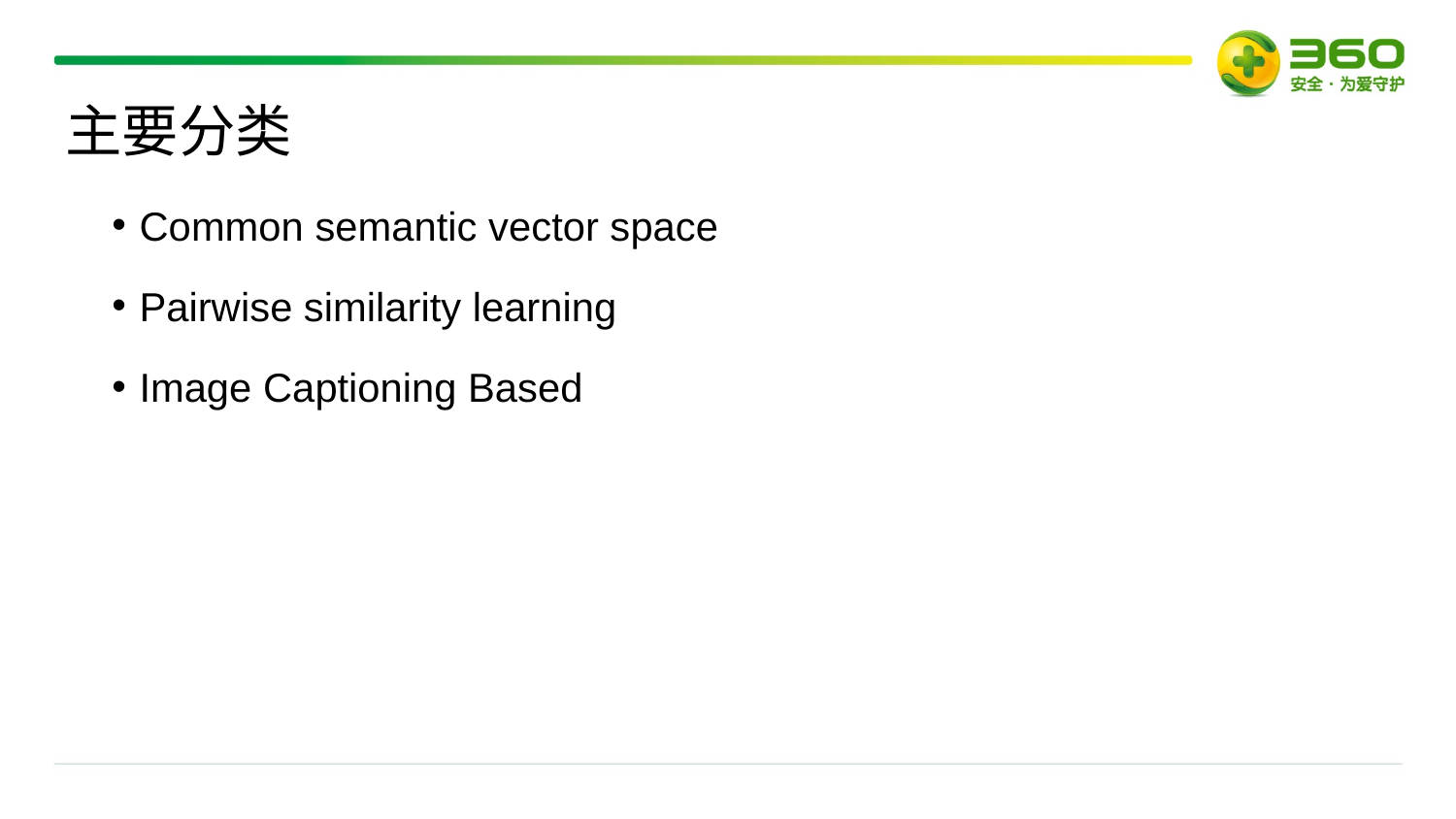

主要分类
Common semantic vector space
Pairwise similarity learning
Image Captioning Based